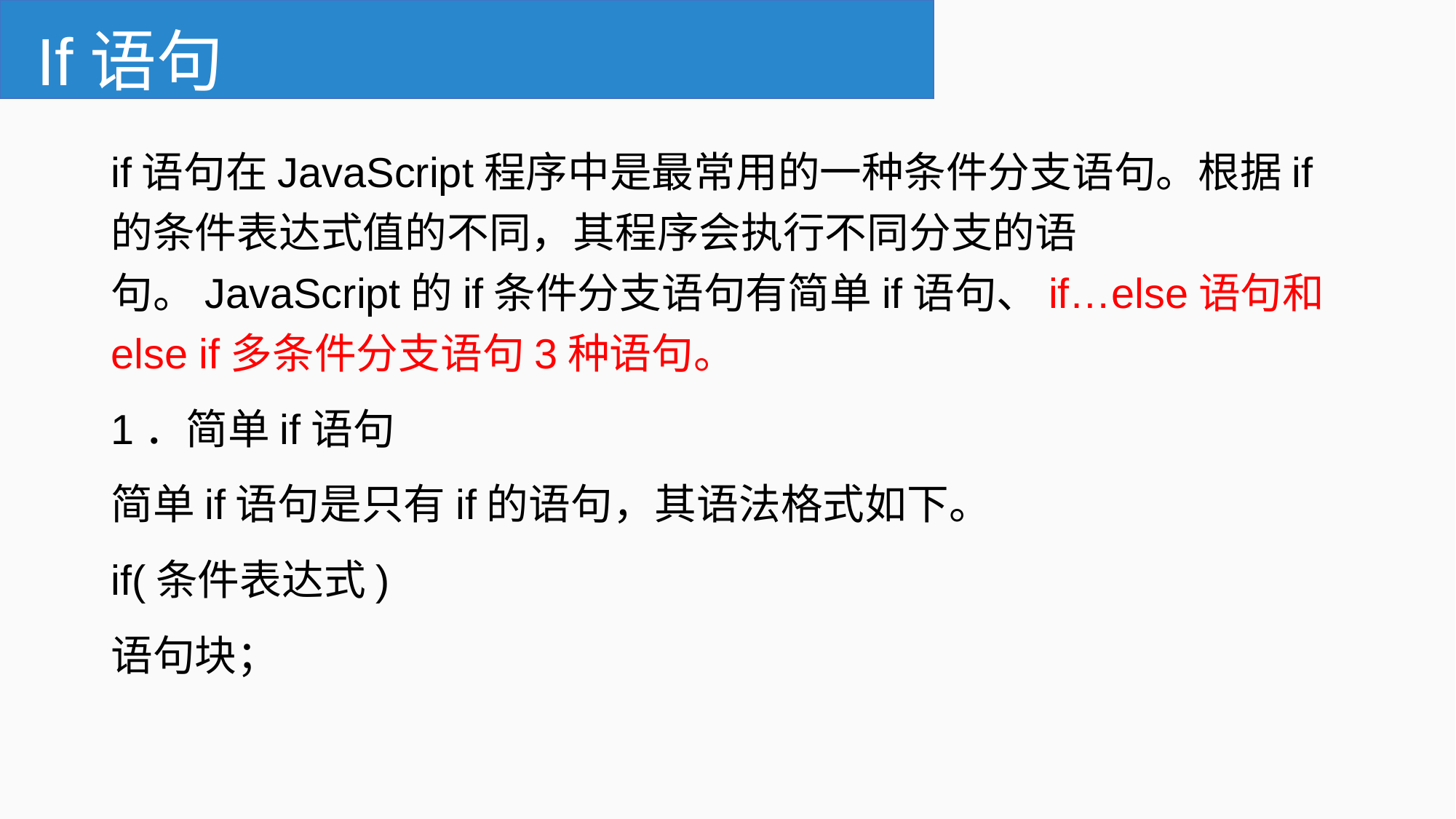

# If语句
if语句在JavaScript程序中是最常用的一种条件分支语句。根据if的条件表达式值的不同，其程序会执行不同分支的语句。JavaScript的if条件分支语句有简单if语句、if…else语句和else if多条件分支语句3种语句。
1．简单if语句
简单if语句是只有if的语句，其语法格式如下。
if(条件表达式)
语句块；